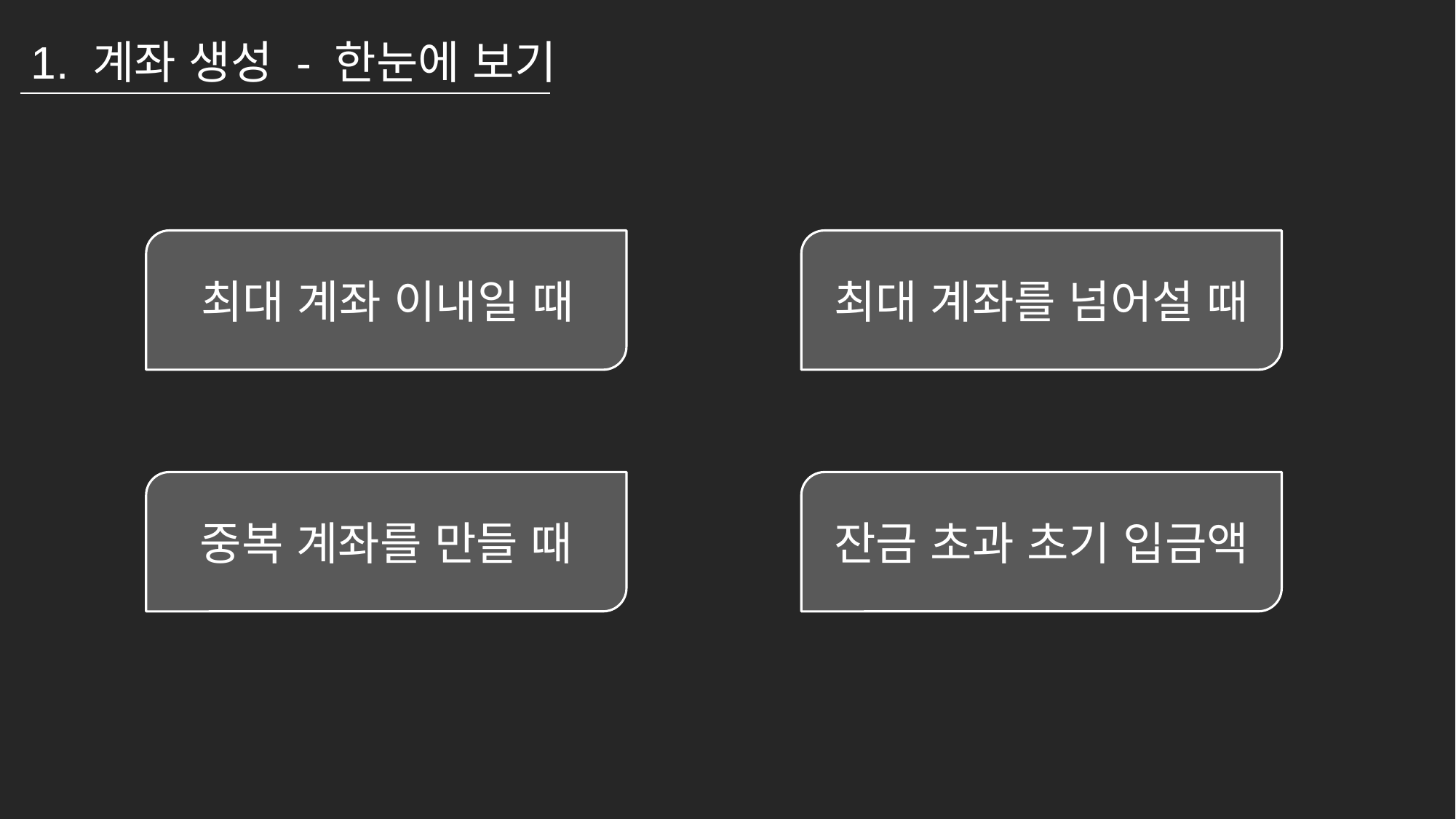

1. 계좌 생성 - 한눈에 보기

최대 계좌 이내일 때

최대 계좌를 넘어설 때

중복 계좌를 만들 때

잔금 초과 초기 입금액